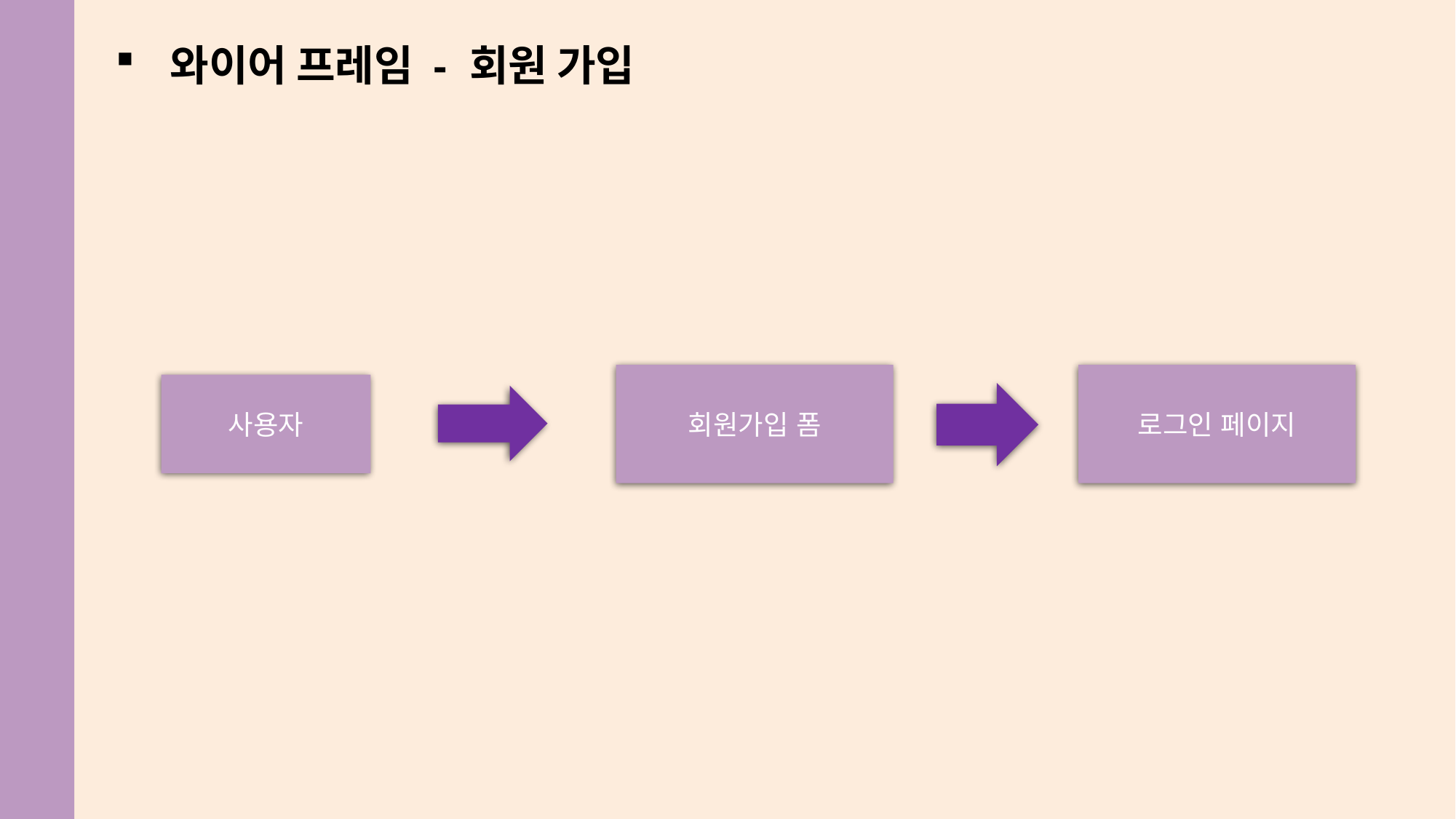

와이어 프레임 - 회원 가입
로그인 페이지
회원가입 폼

사용자